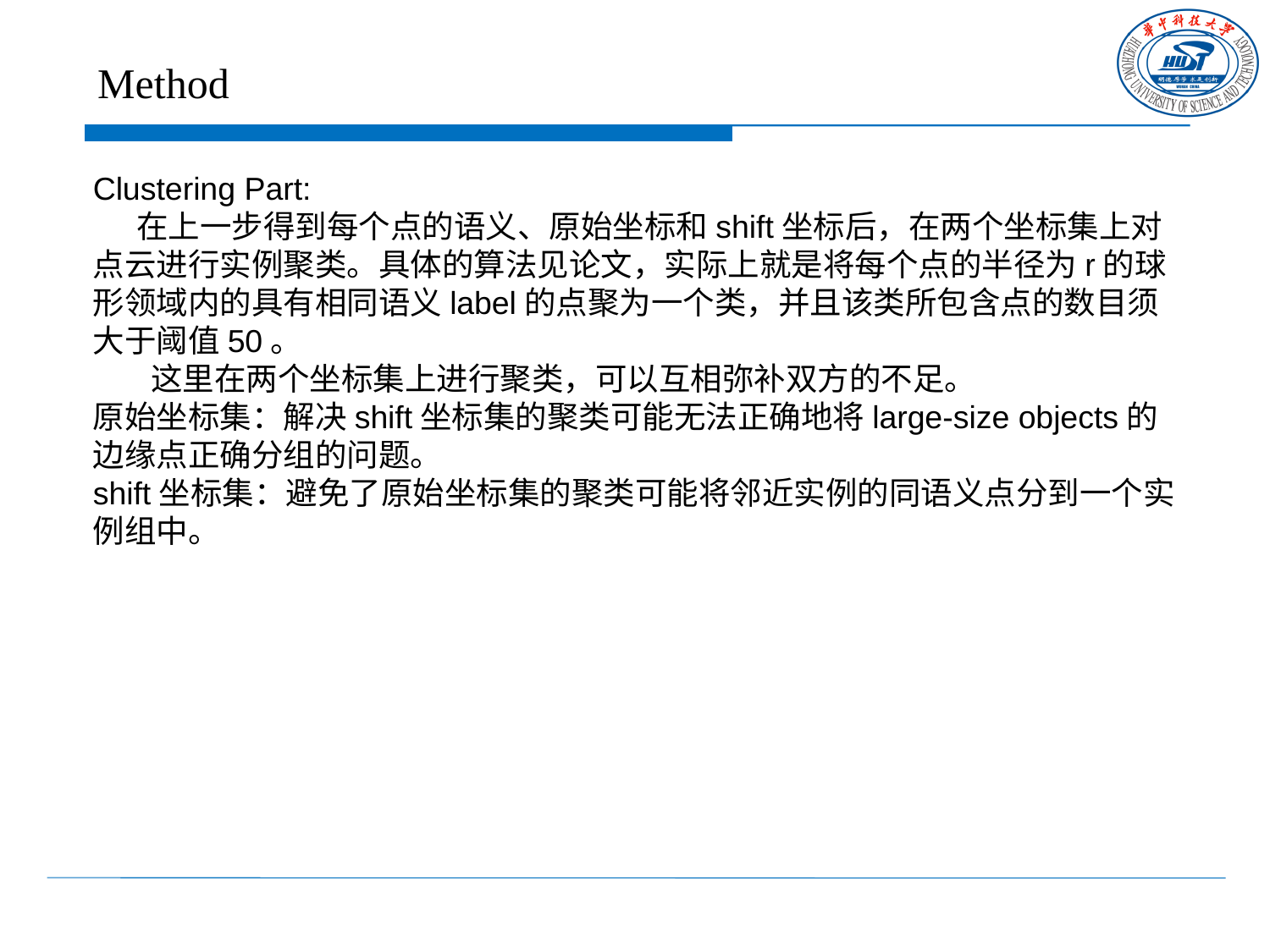

# Method
Clustering Part:
     在上一步得到每个点的语义、原始坐标和shift坐标后，在两个坐标集上对点云进行实例聚类。具体的算法见论文，实际上就是将每个点的半径为r的球形领域内的具有相同语义label的点聚为一个类，并且该类所包含点的数目须大于阈值50。
       这里在两个坐标集上进行聚类，可以互相弥补双方的不足。
原始坐标集：解决shift坐标集的聚类可能无法正确地将large-size objects的边缘点正确分组的问题。
shift坐标集：避免了原始坐标集的聚类可能将邻近实例的同语义点分到一个实例组中。